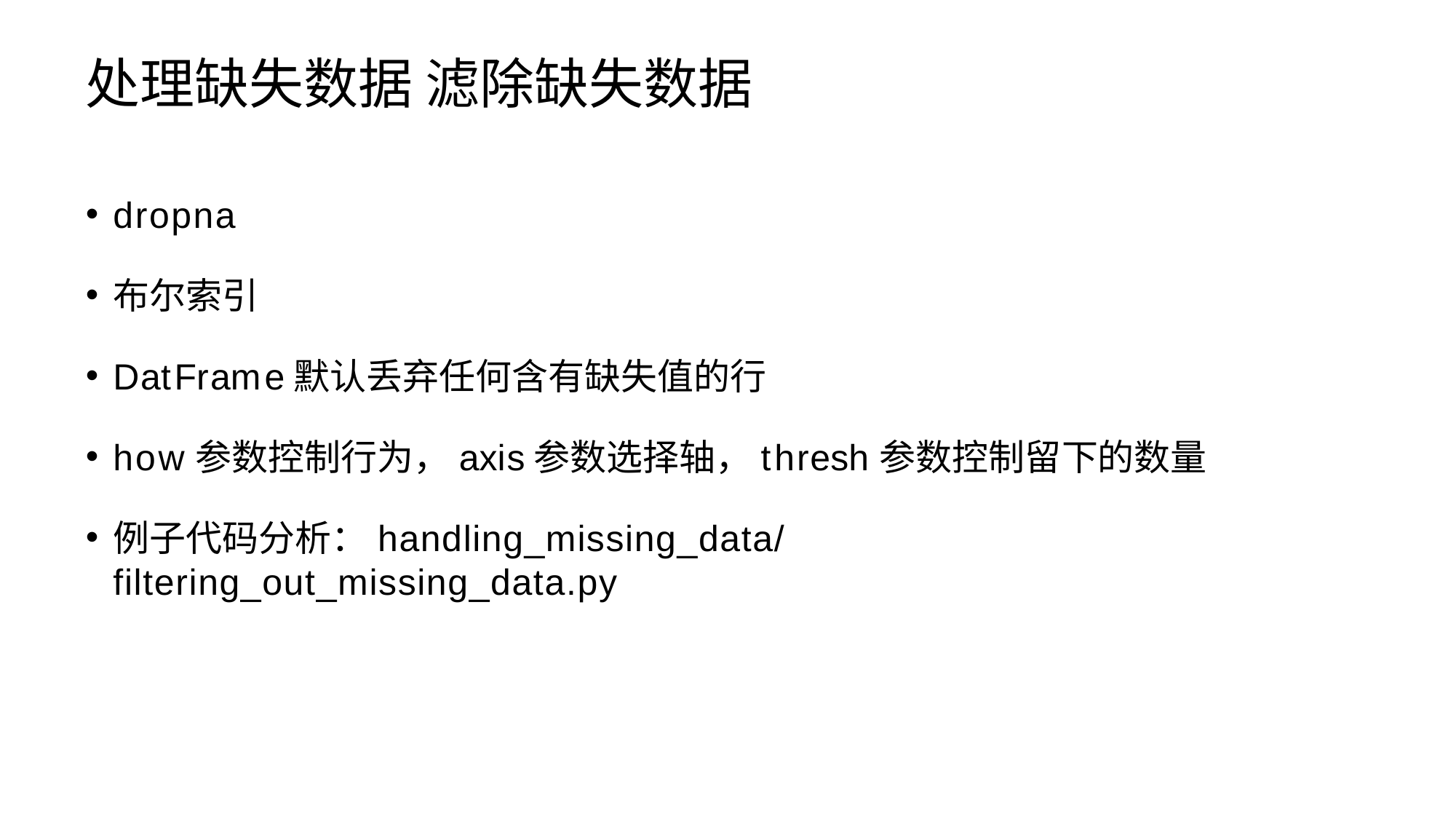

# 处理缺失数据 滤除缺失数据
dropna
布尔索引
DatFrame默认丢弃任何含有缺失值的行
how参数控制行为，axis参数选择轴，thresh参数控制留下的数量
例子代码分析：handling_missing_data/filtering_out_missing_data.py